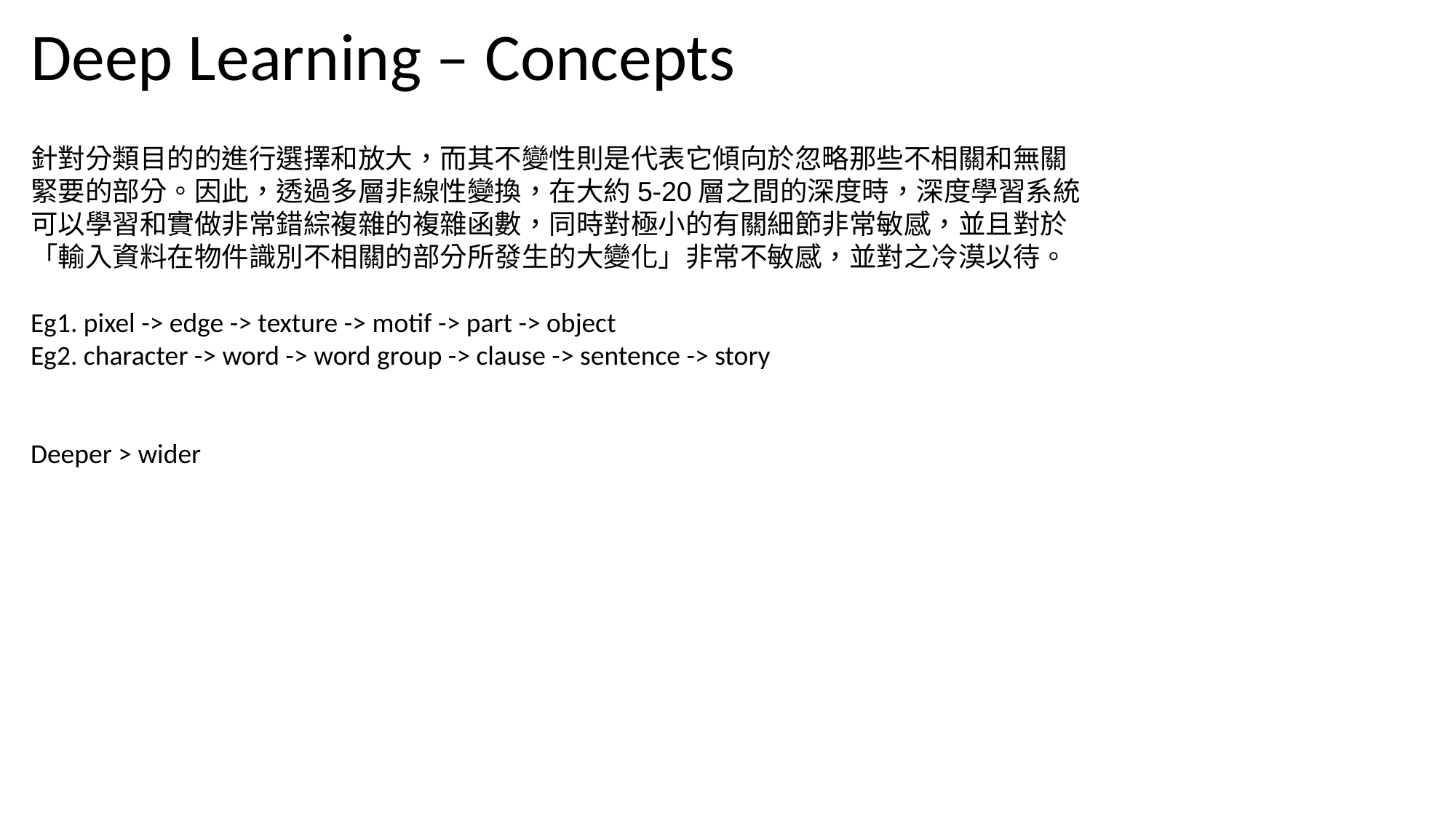

# Deep Learning – Concepts
針對分類目的的進行選擇和放大，而其不變性則是代表它傾向於忽略那些不相關和無關緊要的部分。因此，透過多層非線性變換，在大約5-20層之間的深度時，深度學習系統可以學習和實做非常錯綜複雜的複雜函數，同時對極小的有關細節非常敏感，並且對於「輸入資料在物件識別不相關的部分所發生的大變化」非常不敏感，並對之冷漠以待。

Eg1. pixel -> edge -> texture -> motif -> part -> object
Eg2. character -> word -> word group -> clause -> sentence -> story

Deeper > wider